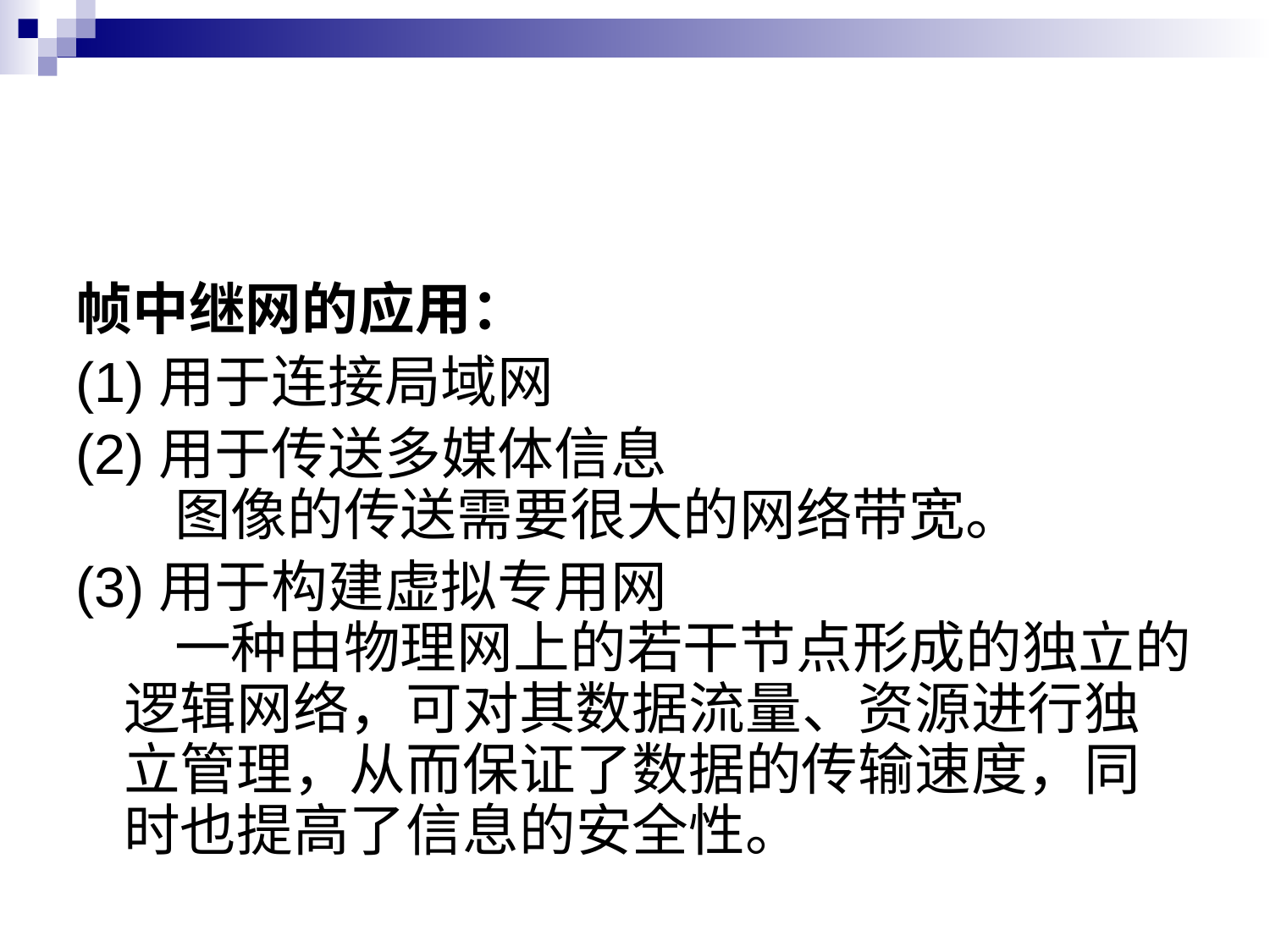

#
帧中继网的应用：
(1)用于连接局域网
(2)用于传送多媒体信息
    图像的传送需要很大的网络带宽。
(3)用于构建虚拟专用网
    一种由物理网上的若干节点形成的独立的逻辑网络，可对其数据流量、资源进行独立管理，从而保证了数据的传输速度，同时也提高了信息的安全性。